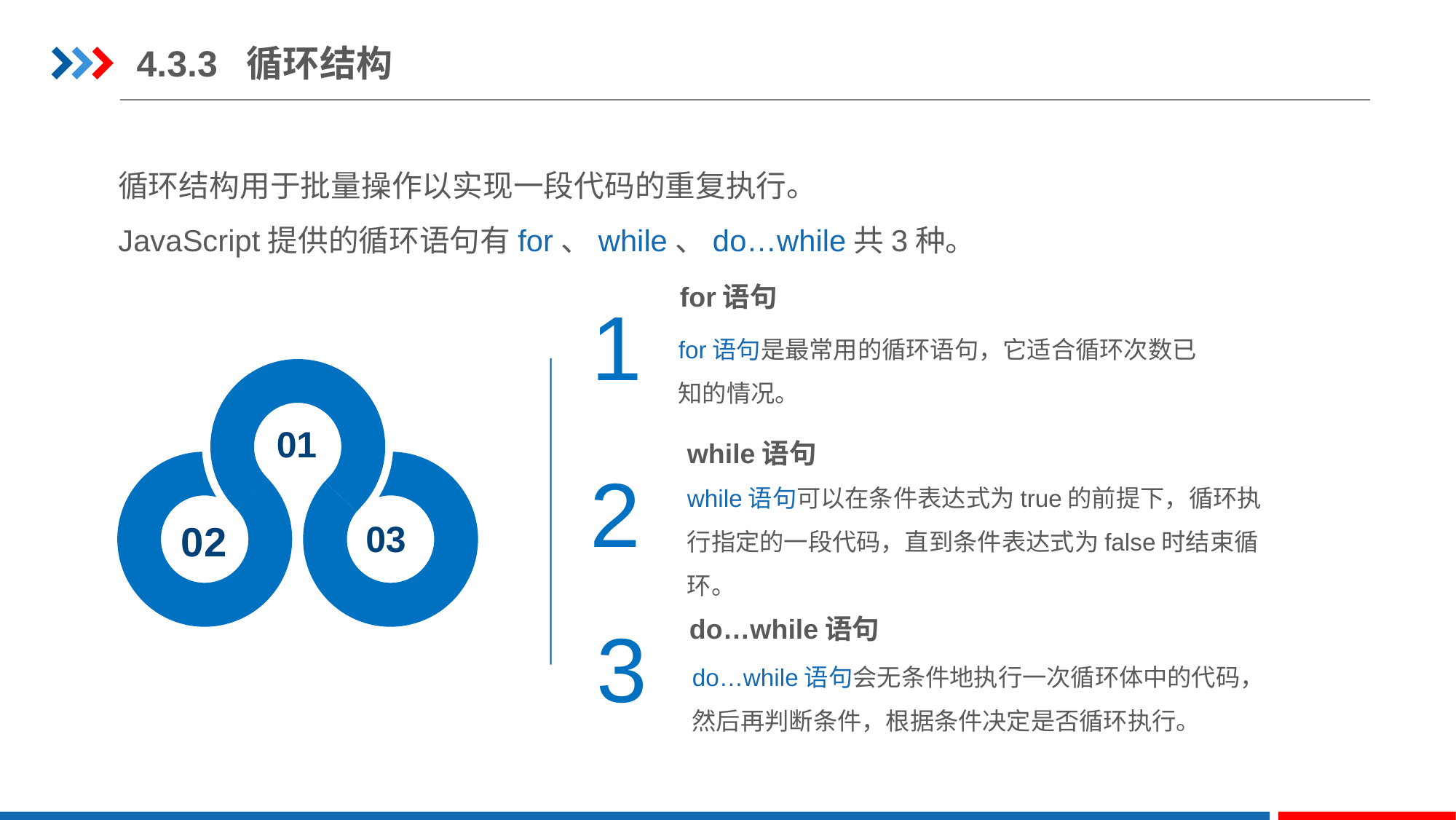

4.3.3  循环结构
循环结构用于批量操作以实现一段代码的重复执行。
JavaScript提供的循环语句有for、while、do…while共3种。
for语句
1
for语句是最常用的循环语句，它适合循环次数已知的情况。

01
while语句
2

while语句可以在条件表达式为true的前提下，循环执行指定的一段代码，直到条件表达式为false时结束循环。
02
03
3
do…while语句
do…while语句会无条件地执行一次循环体中的代码，然后再判断条件，根据条件决定是否循环执行。